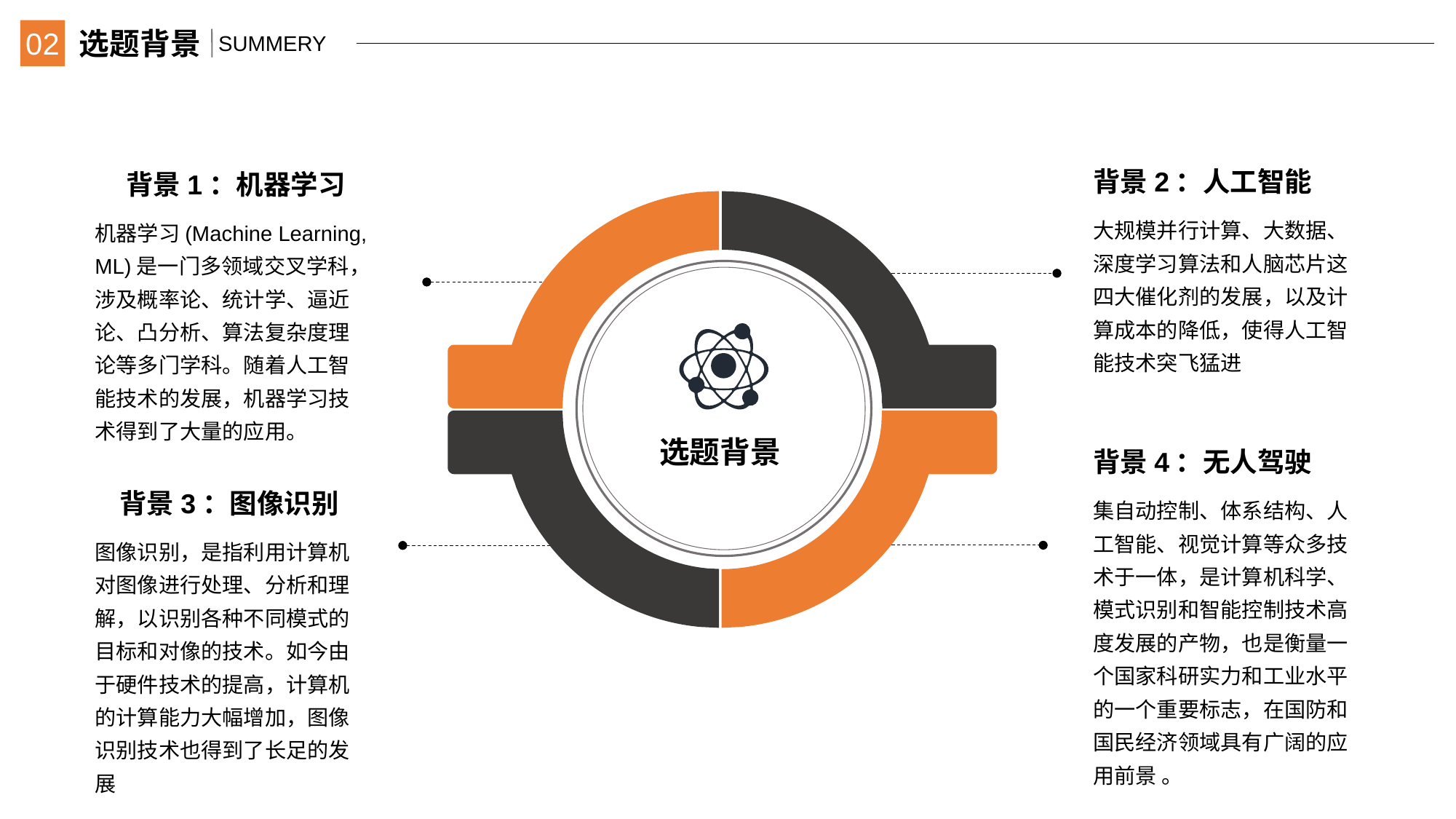

02
选题背景

SUMMERY
背景2：人工智能
背景1：机器学习

选题背景
大规模并行计算、大数据、深度学习算法和人脑芯片这四大催化剂的发展，以及计算成本的降低，使得人工智能技术突飞猛进
机器学习(Machine Learning, ML)是一门多领域交叉学科，涉及概率论、统计学、逼近论、凸分析、算法复杂度理论等多门学科。随着人工智能技术的发展，机器学习技术得到了大量的应用。
背景4：无人驾驶
背景3：图像识别
集自动控制、体系结构、人工智能、视觉计算等众多技术于一体，是计算机科学、模式识别和智能控制技术高度发展的产物，也是衡量一个国家科研实力和工业水平的一个重要标志，在国防和国民经济领域具有广阔的应用前景 。
图像识别，是指利用计算机对图像进行处理、分析和理解，以识别各种不同模式的目标和对像的技术。如今由于硬件技术的提高，计算机的计算能力大幅增加，图像识别技术也得到了长足的发展